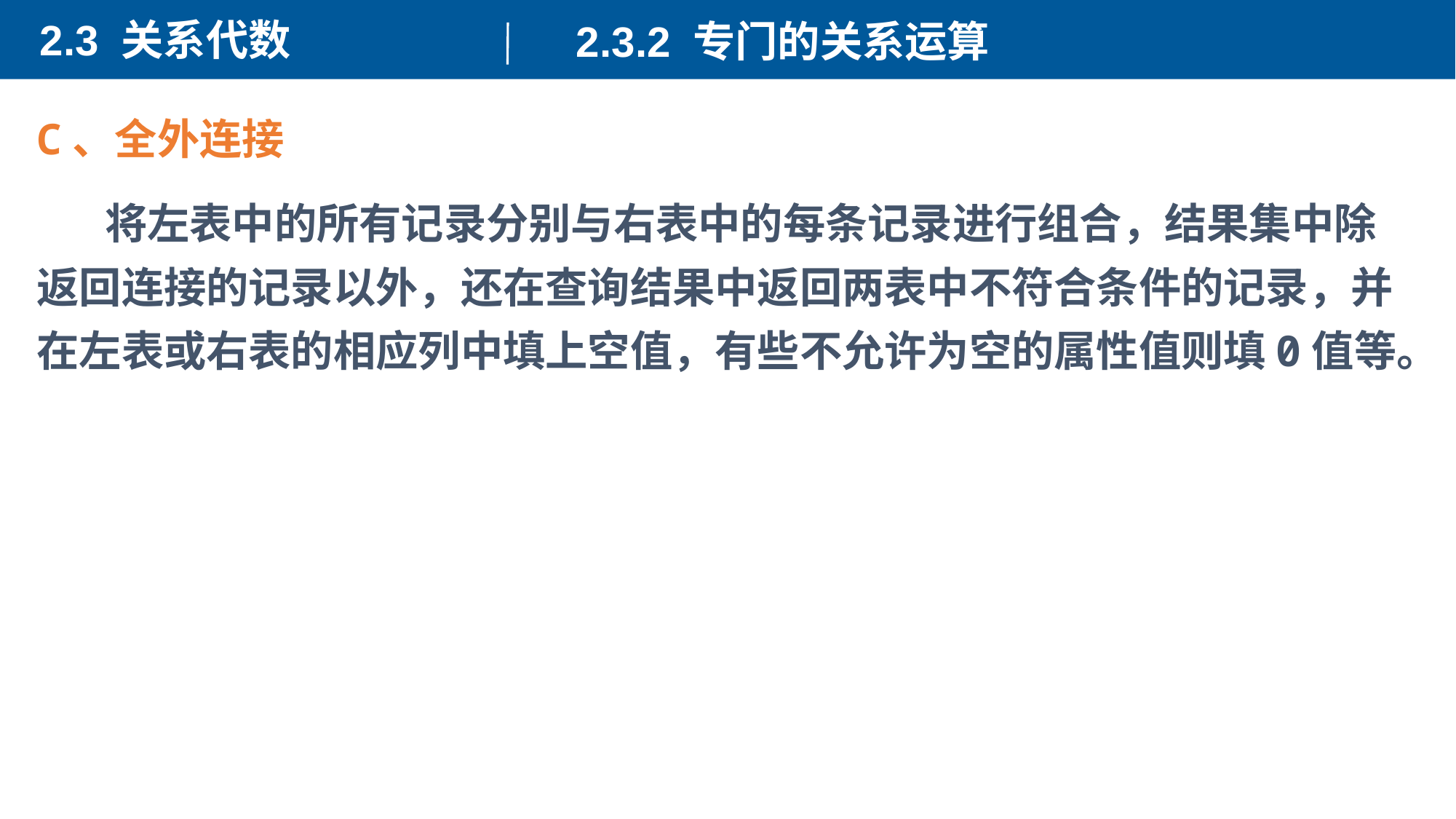

2.3 关系代数
2.3.2 专门的关系运算
C、全外连接
      将左表中的所有记录分别与右表中的每条记录进行组合，结果集中除返回连接的记录以外，还在查询结果中返回两表中不符合条件的记录，并在左表或右表的相应列中填上空值，有些不允许为空的属性值则填0值等。